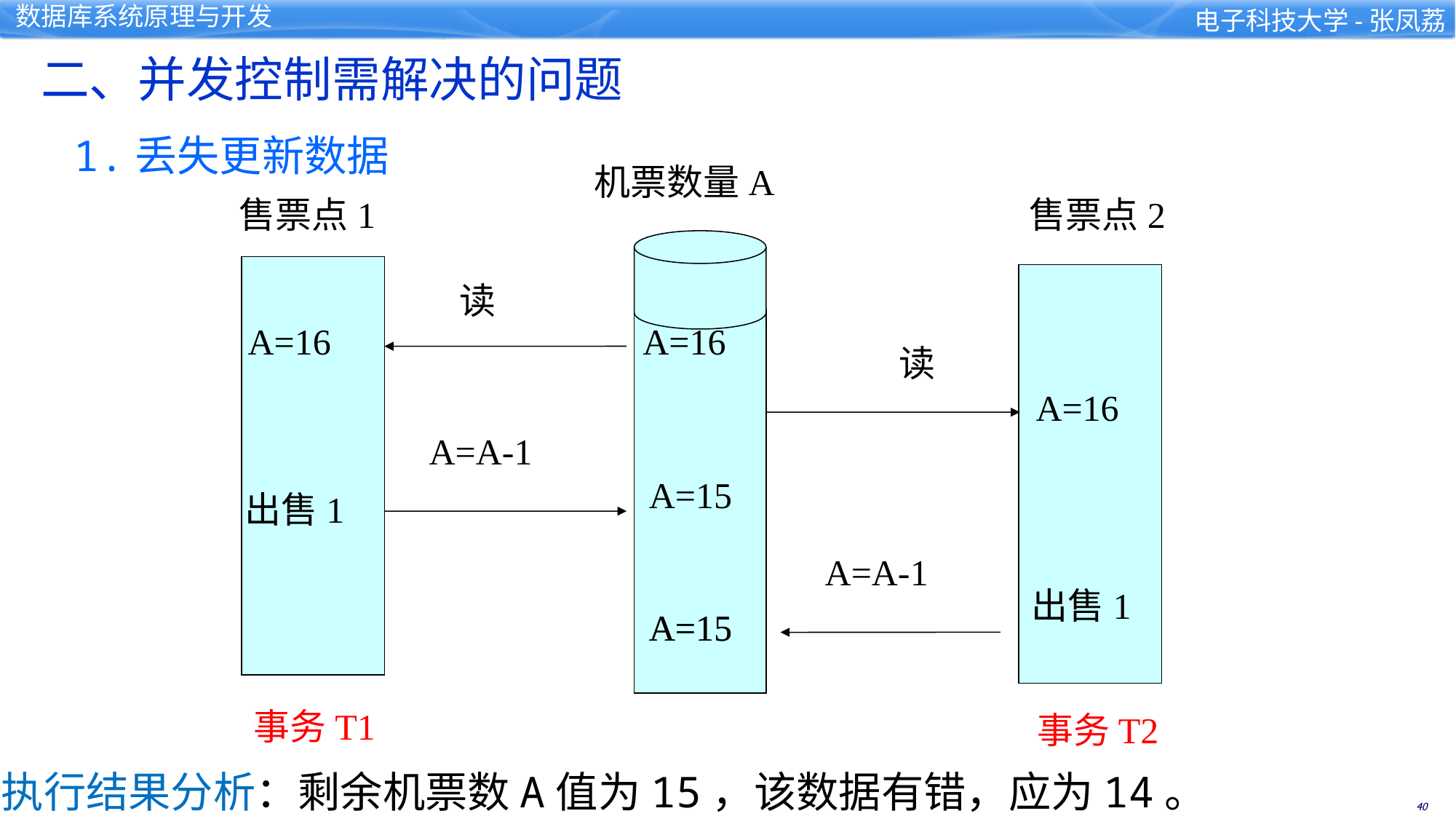

二、并发控制需解决的问题
1.丢失更新数据
机票数量A
售票点1
售票点2

读

A=16
A=16
读

A=16
A=A-1

A=15
出售1
A=A-1

出售1
A=15
A=15
事务T1
事务T2
执行结果分析：剩余机票数A值为15，该数据有错，应为14。